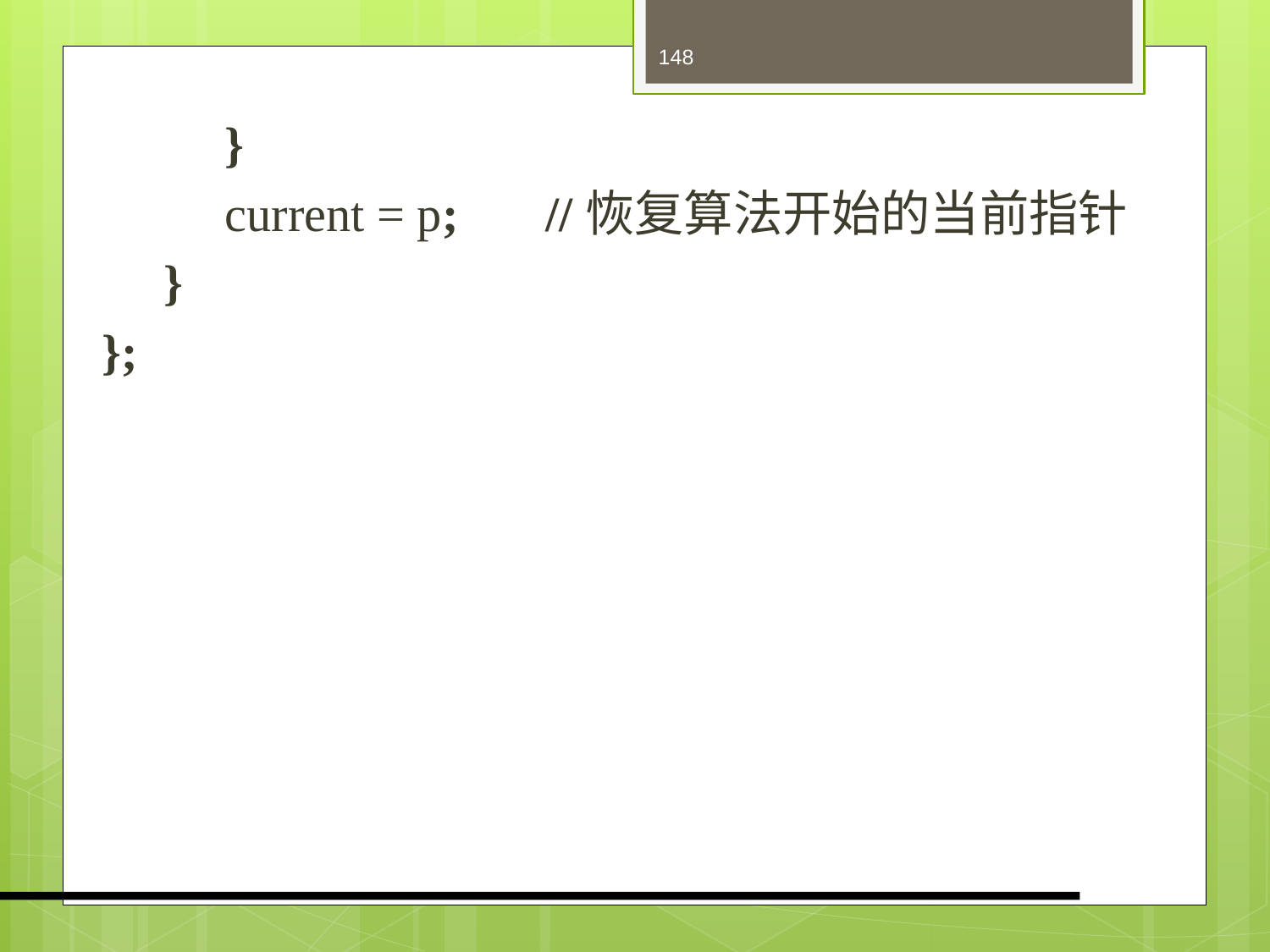

148
          }
          current = p;	  //恢复算法开始的当前指针
     }
};